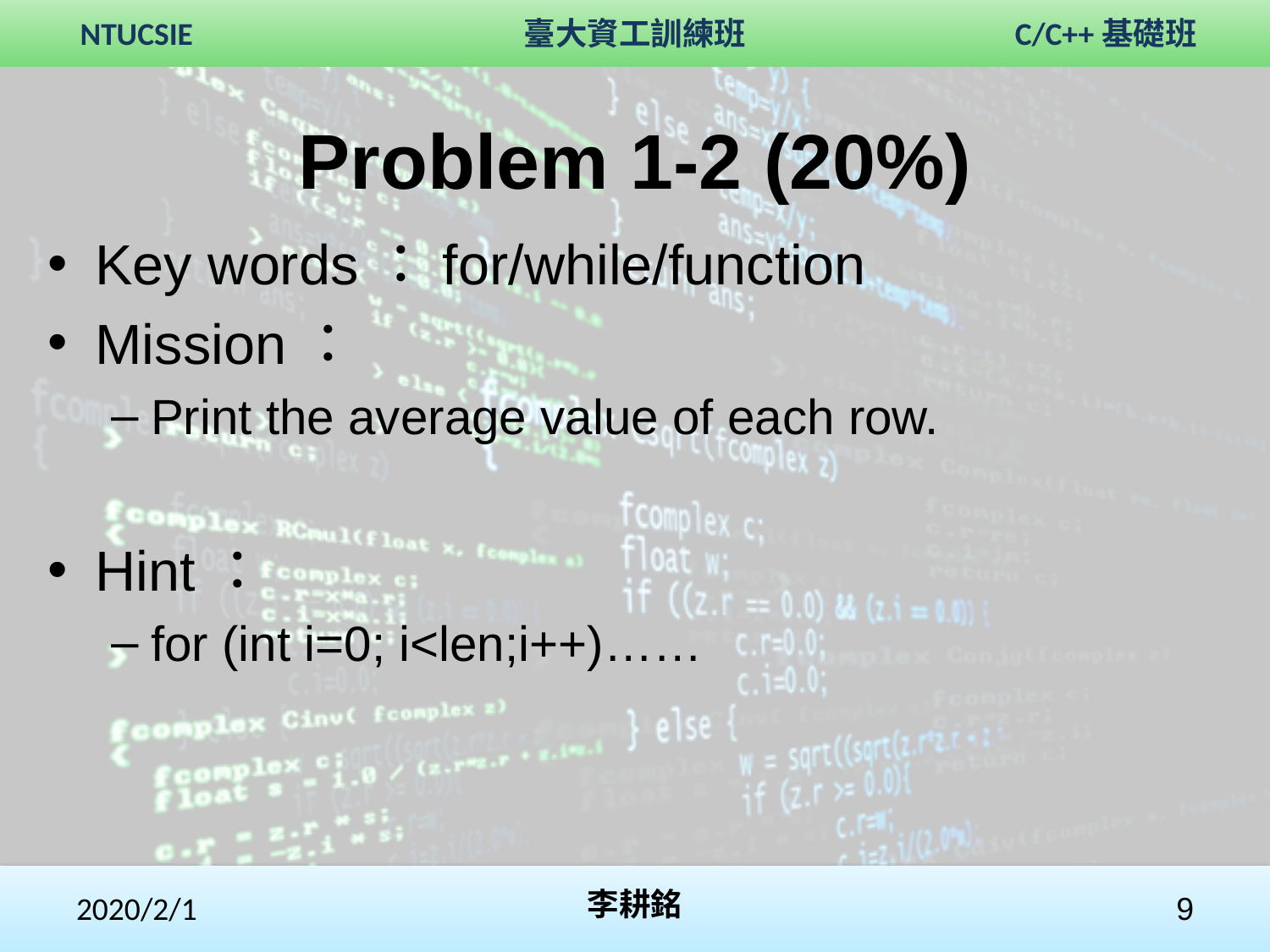

# Problem 1-2 (20%)
Key words：for/while/function
Mission：
Print the average value of each row.

Hint：
for (int i=0; i<len;i++)……
2020/2/1
李耕銘
9